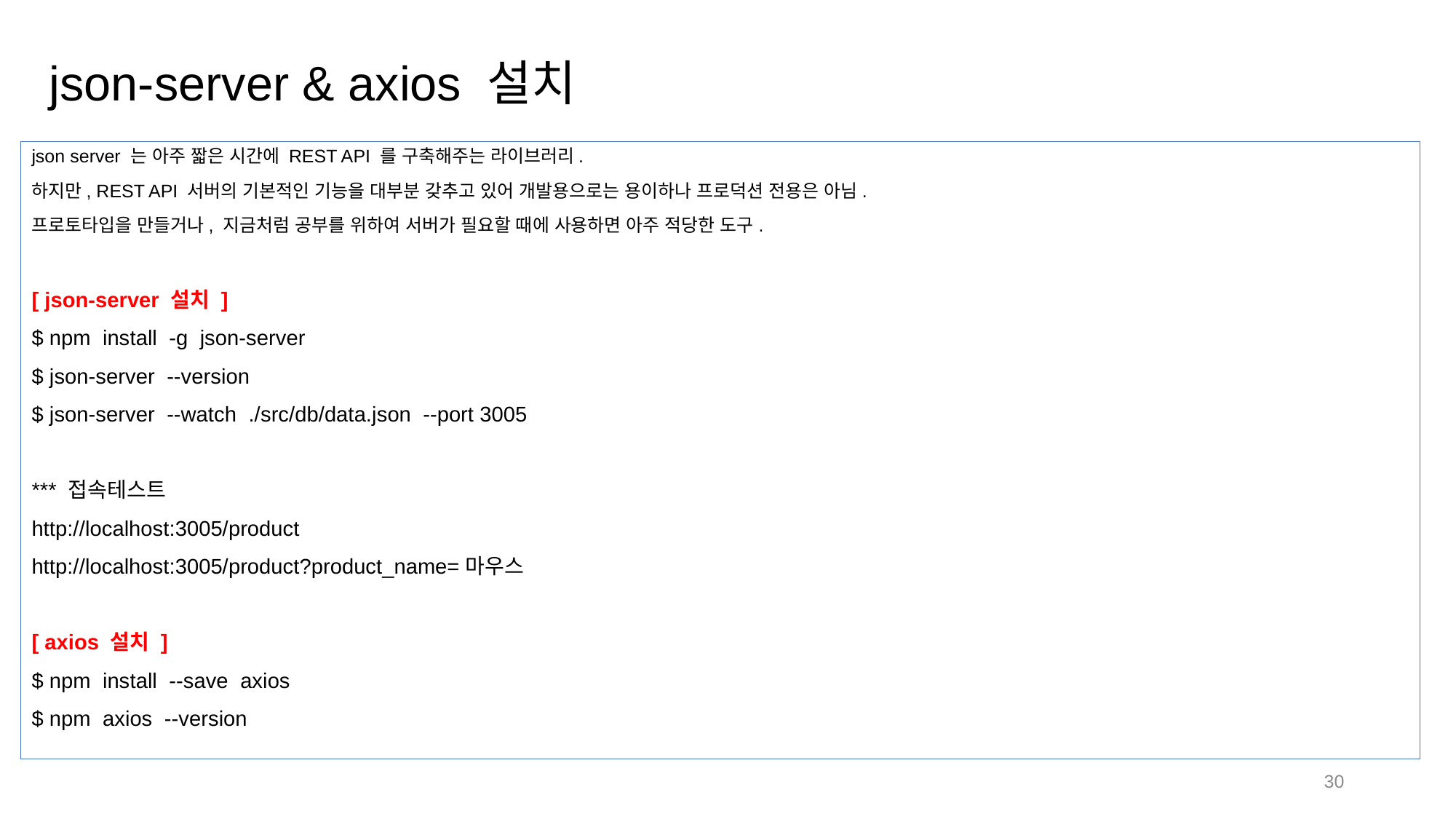

# json-server & axios 설치
json server 는 아주 짧은 시간에 REST API 를 구축해주는 라이브러리.
하지만, REST API 서버의 기본적인 기능을 대부분 갖추고 있어 개발용으로는 용이하나 프로덕션 전용은 아님.
프로토타입을 만들거나, 지금처럼 공부를 위하여 서버가 필요할 때에 사용하면 아주 적당한 도구.

[ json-server 설치 ]
$ npm  install  -g  json-server
$ json-server  --version
$ json-server  --watch  ./src/db/data.json  --port 3005

*** 접속테스트
http://localhost:3005/product
http://localhost:3005/product?product_name=마우스

[ axios 설치 ]
$ npm  install  --save  axios
$ npm  axios  --version
30